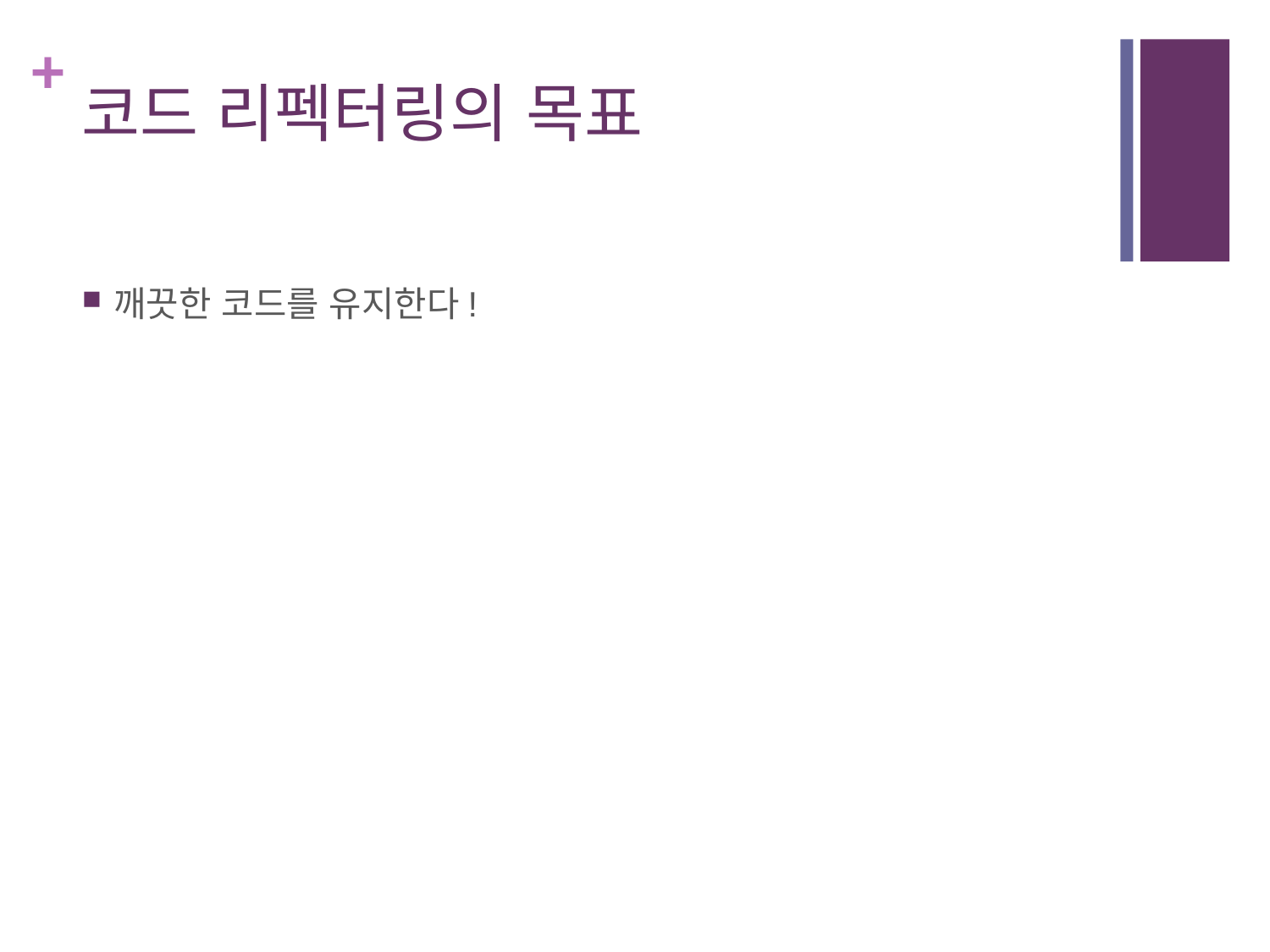

# 코드 리펙터링의 목표
깨끗한 코드를 유지한다!